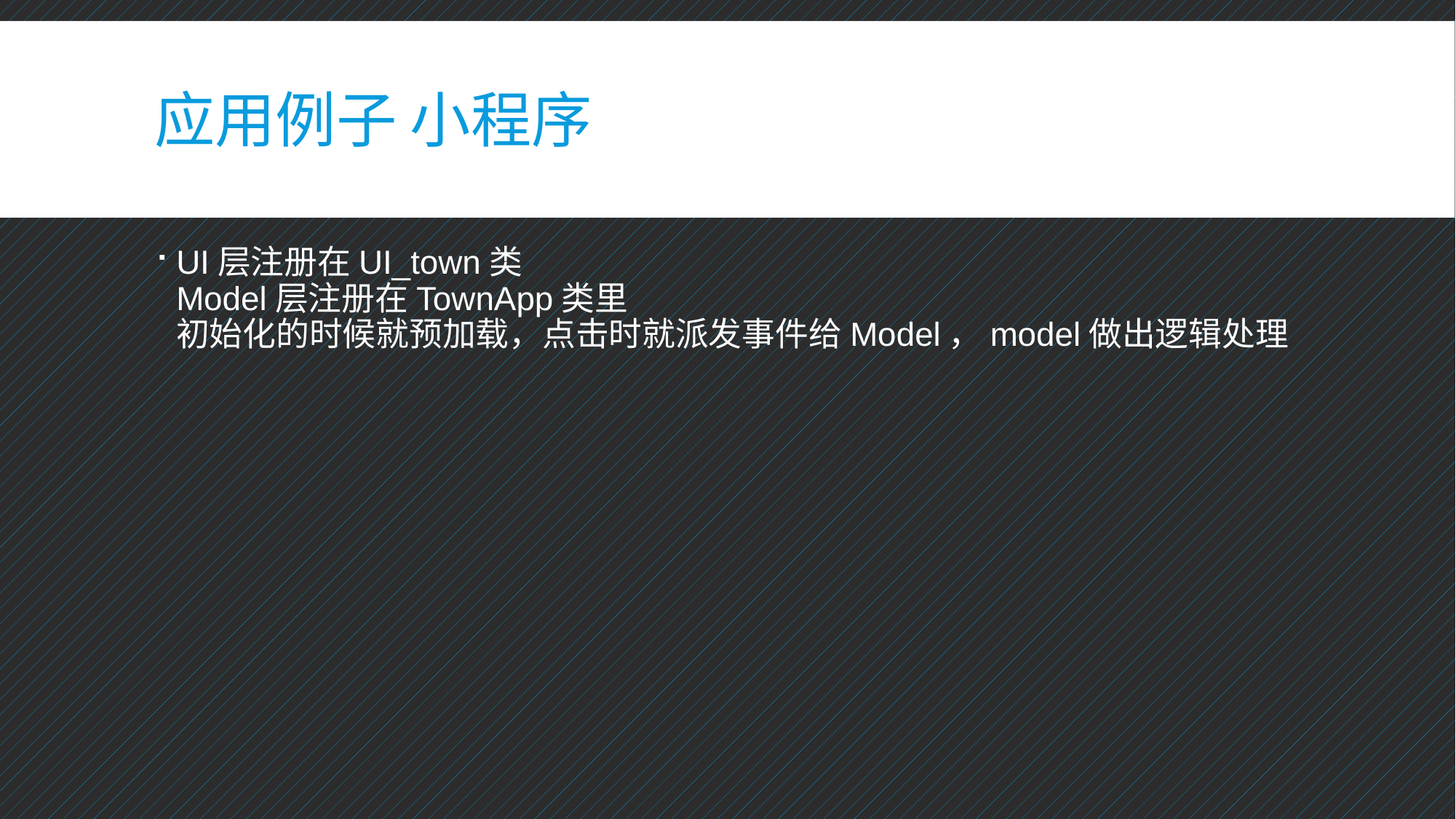

# 应用例子 小程序
UI层注册在UI_town类
Model层注册在TownApp类里
初始化的时候就预加载，点击时就派发事件给Model，model做出逻辑处理